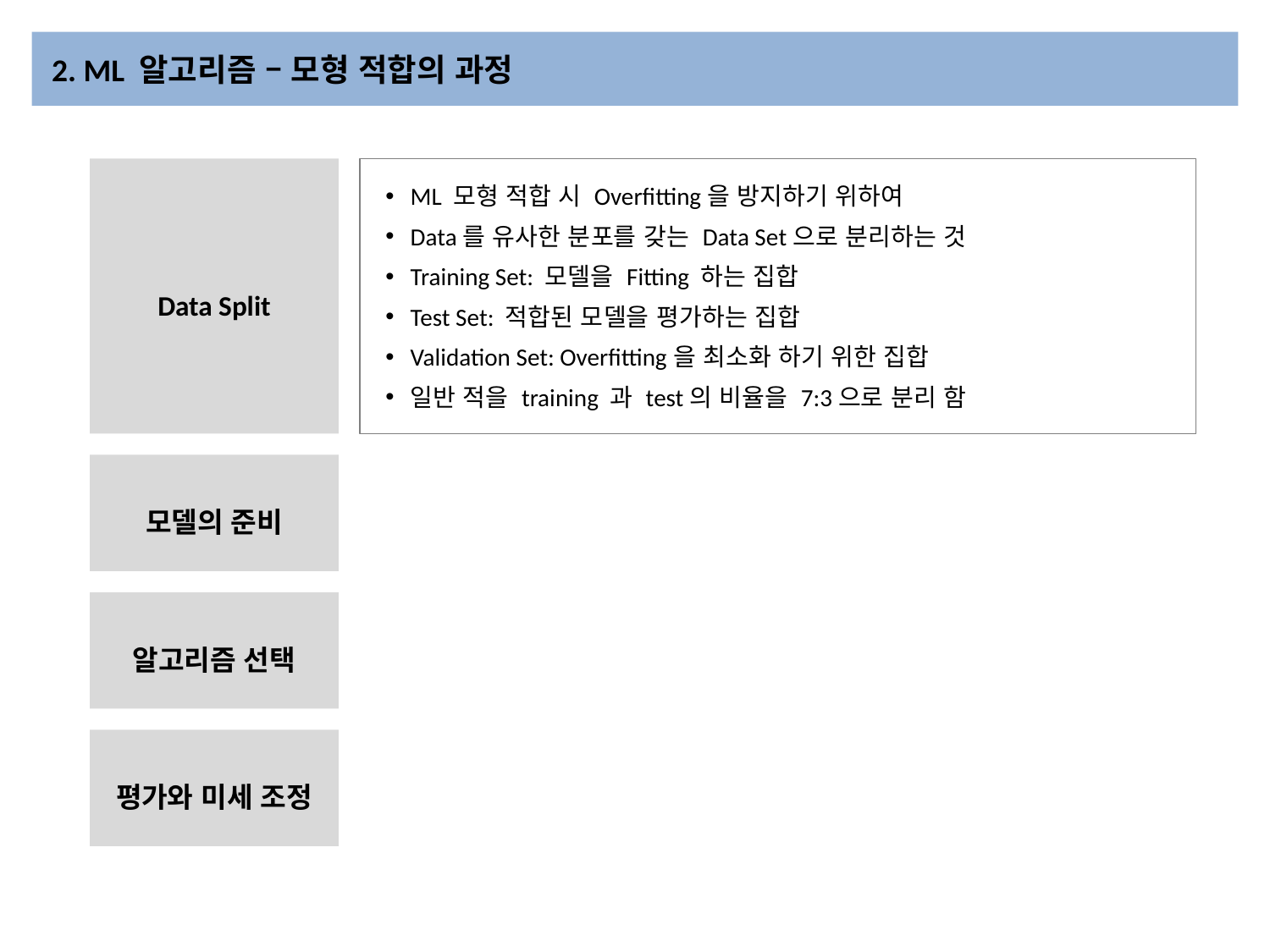

# 2. ML 알고리즘 – 모형 적합의 과정
Data Split
ML 모형 적합 시 Overfitting을 방지하기 위하여
Data를 유사한 분포를 갖는 Data Set으로 분리하는 것
Training Set: 모델을 Fitting 하는 집합
Test Set: 적합된 모델을 평가하는 집합
Validation Set: Overfitting을 최소화 하기 위한 집합
일반 적을 training 과 test의 비율을 7:3으로 분리 함
모델의 준비
알고리즘 선택
평가와 미세 조정